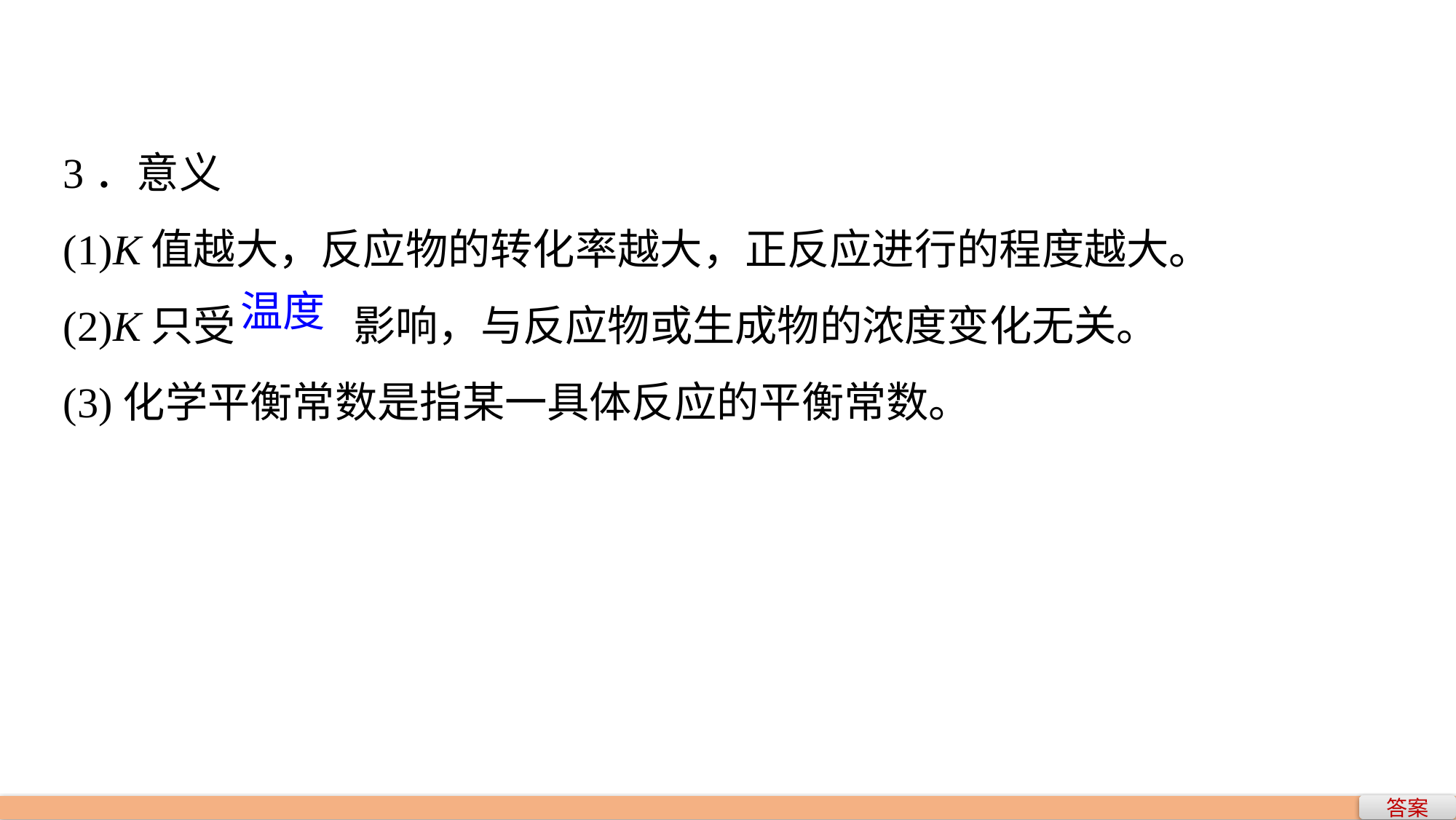

3．意义
(1)K值越大，反应物的转化率越大，正反应进行的程度越大。
(2)K只受	影响，与反应物或生成物的浓度变化无关。
(3)化学平衡常数是指某一具体反应的平衡常数。
温度
答案